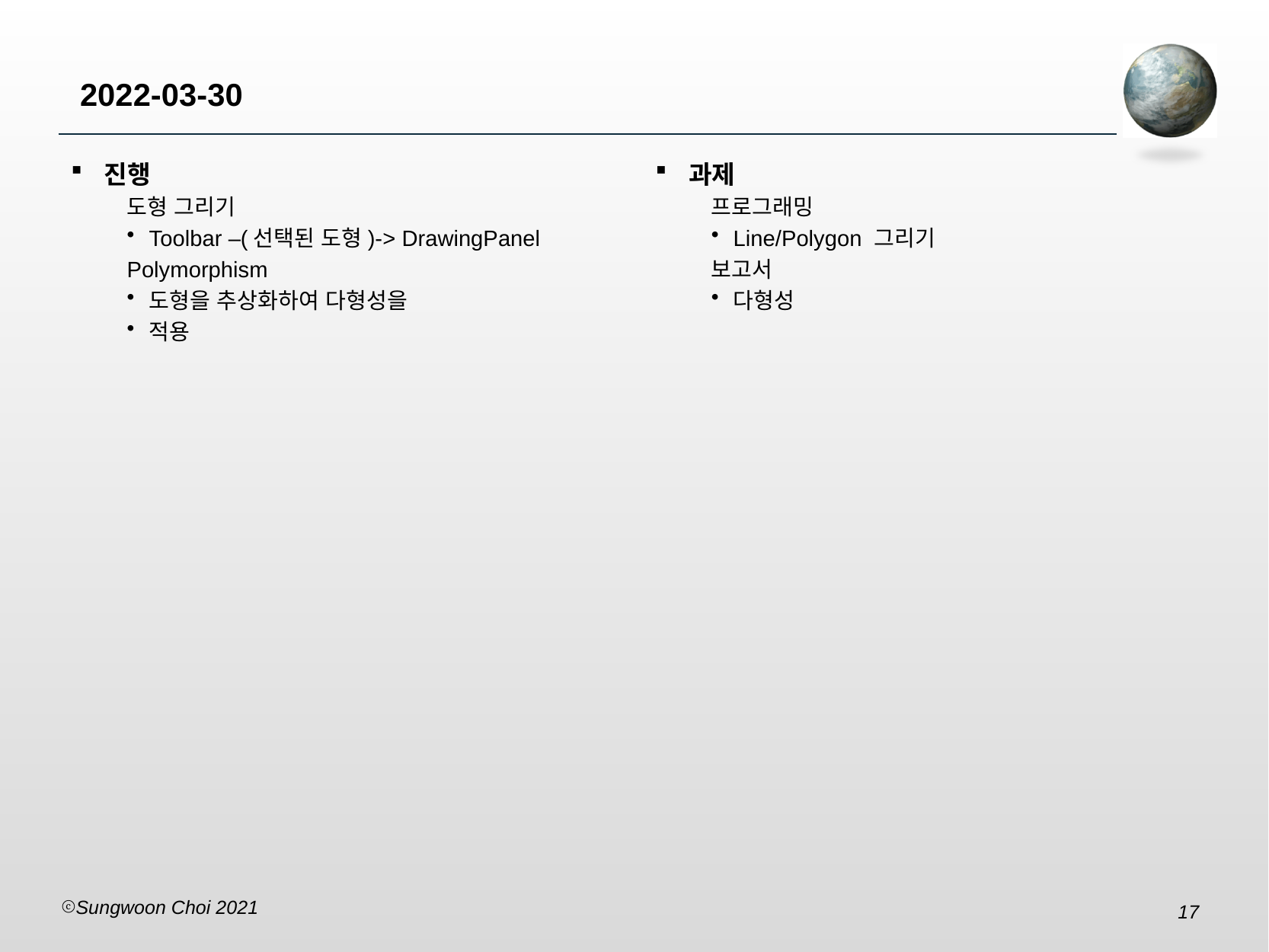

# 2022-03-30
진행
도형 그리기
Toolbar –(선택된 도형)-> DrawingPanel
Polymorphism
도형을 추상화하여 다형성을
적용
과제
프로그래밍
Line/Polygon 그리기
보고서
다형성
Sungwoon Choi 2021
17